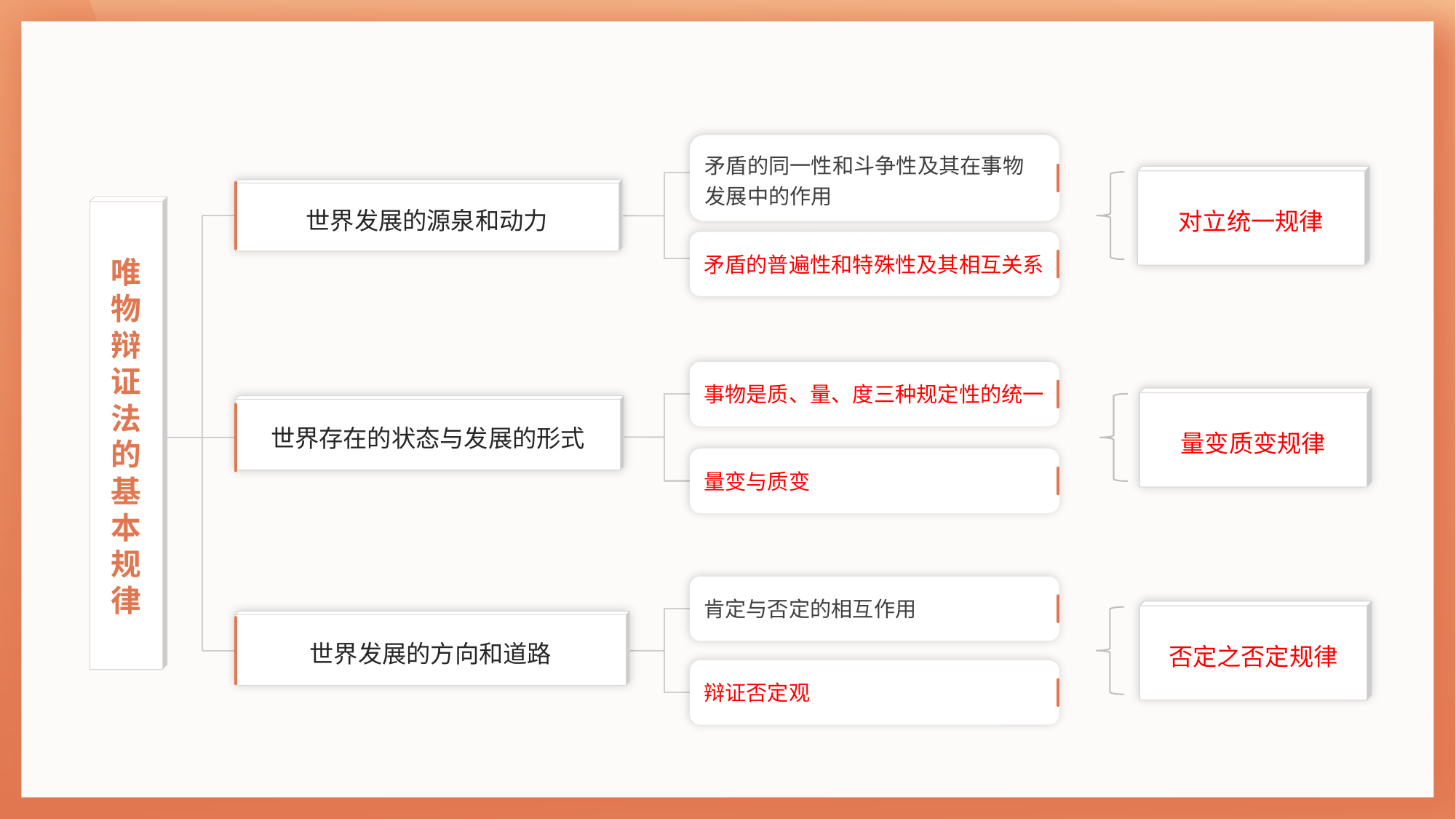

矛盾的同一性和斗争性及其在事物
发展中的作用
矛盾的普遍性和特殊性及其相互关系
对立统一规律

世界发展的源泉和动力
唯
物
辩
证
法
的
基
本
规
律
事物是质、量、度三种规定性的统一
量变与质变
量变质变规律

世界存在的状态与发展的形式
肯定与否定的相互作用
辩证否定观
否定之否定规律

世界发展的方向和道路